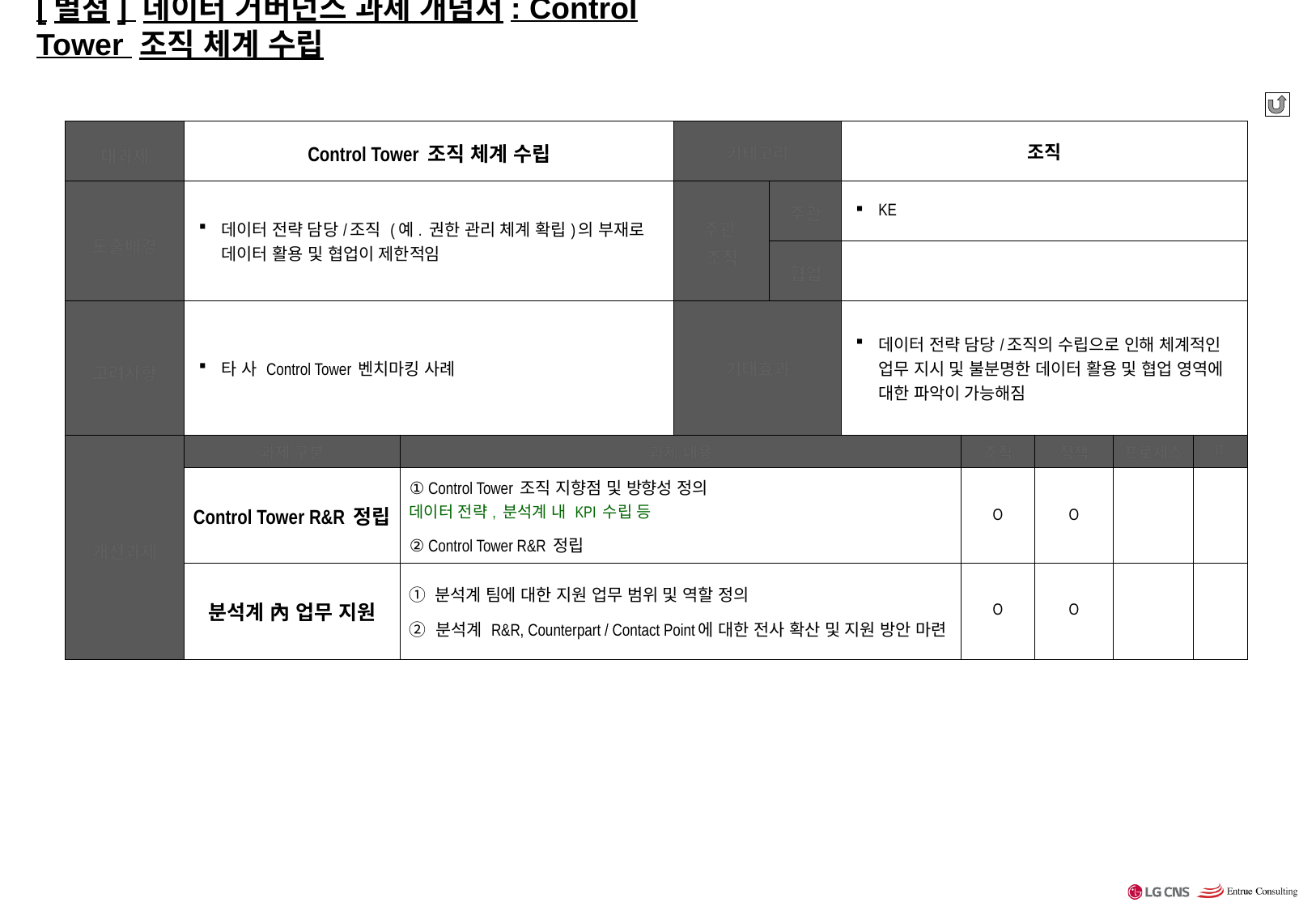

# [별첨] 데이터 거버넌스 과제 개념서: Control Tower 조직 체계 수립

| 대과제 | Control Tower 조직 체계 수립 |  | 카테고리 |  | 조직 |  |  |  |  |
| --- | --- | --- | --- | --- | --- | --- | --- | --- | --- |
| 도출배경 | 데이터 전략 담당/조직 (예. 권한 관리 체계 확립)의 부재로 데이터 활용 및 협업이 제한적임 |  | 주관 조직 | 주관 | KE |  |  |  |  |
|  |  |  |  | 협업 |  |  |  |  |  |
| 고려사항 | 타 사 Control Tower 벤치마킹 사례 |  | 기대효과 |  | 데이터 전략 담당/조직의 수립으로 인해 체계적인 업무 지시 및 불분명한 데이터 활용 및 협업 영역에 대한 파악이 가능해짐 |  |  |  |  |
| 개선과제 | 과제 구분 | 과제 내용 |  |  |  | 조직 | 정책 | 프로세스 | IT |
|  | Control Tower R&R 정립 | ① Control Tower 조직 지향점 및 방향성 정의 데이터 전략, 분석계 내 KPI 수립 등 ② Control Tower R&R 정립 |  |  |  | O | O |  |  |
|  | 분석계 內 업무 지원 | ① 분석계 팀에 대한 지원 업무 범위 및 역할 정의 ② 분석계 R&R, Counterpart / Contact Point에 대한 전사 확산 및 지원 방안 마련 |  |  |  | O | O |  |  |